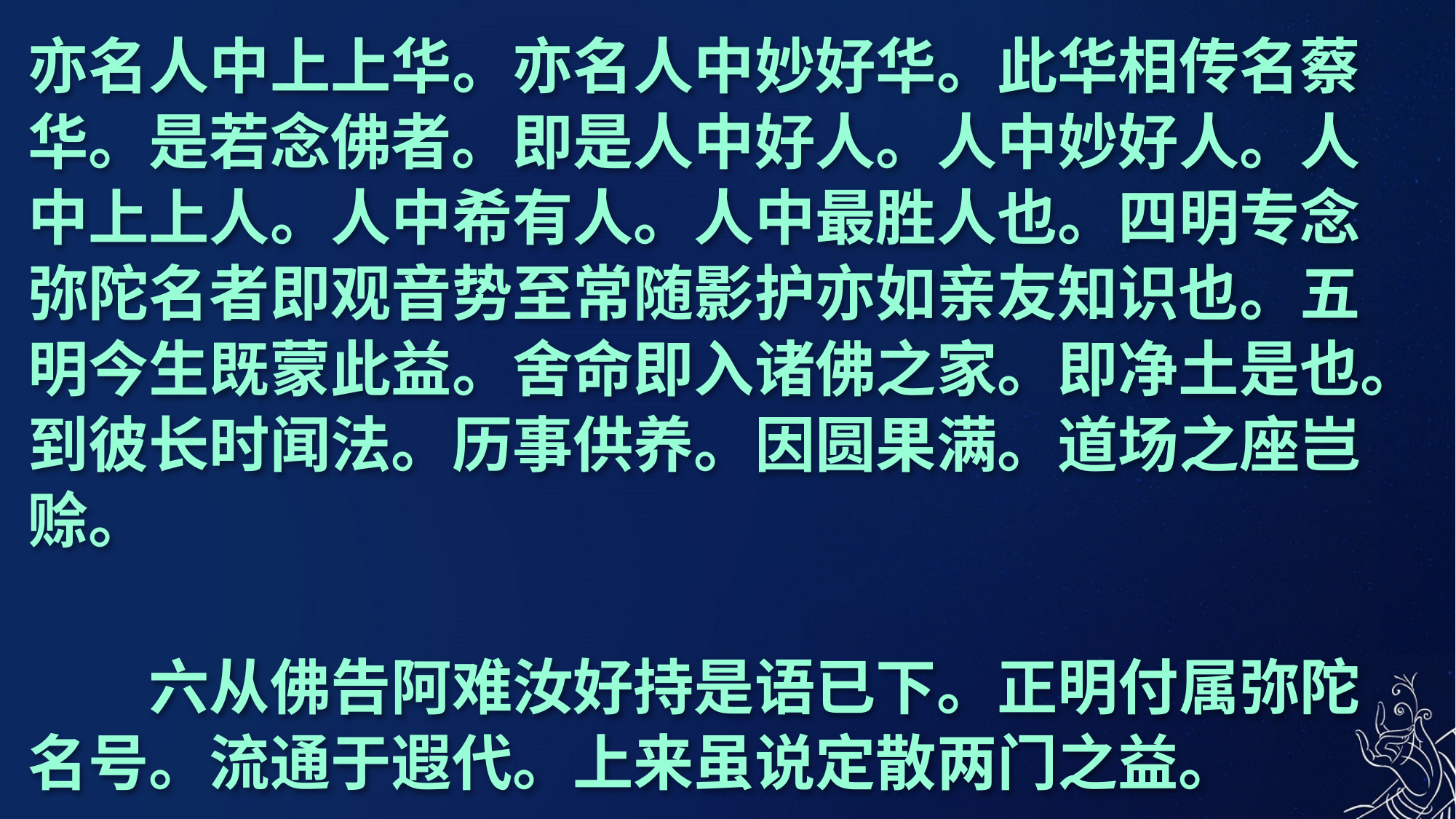

亦名人中上上华。亦名人中妙好华。此华相传名蔡华。是若念佛者。即是人中好人。人中妙好人。人中上上人。人中希有人。人中最胜人也。四明专念弥陀名者即观音势至常随影护亦如亲友知识也。五明今生既蒙此益。舍命即入诸佛之家。即净土是也。到彼长时闻法。历事供养。因圆果满。道场之座岂赊。

　　六从佛告阿难汝好持是语已下。正明付属弥陀名号。流通于遐代。上来虽说定散两门之益。